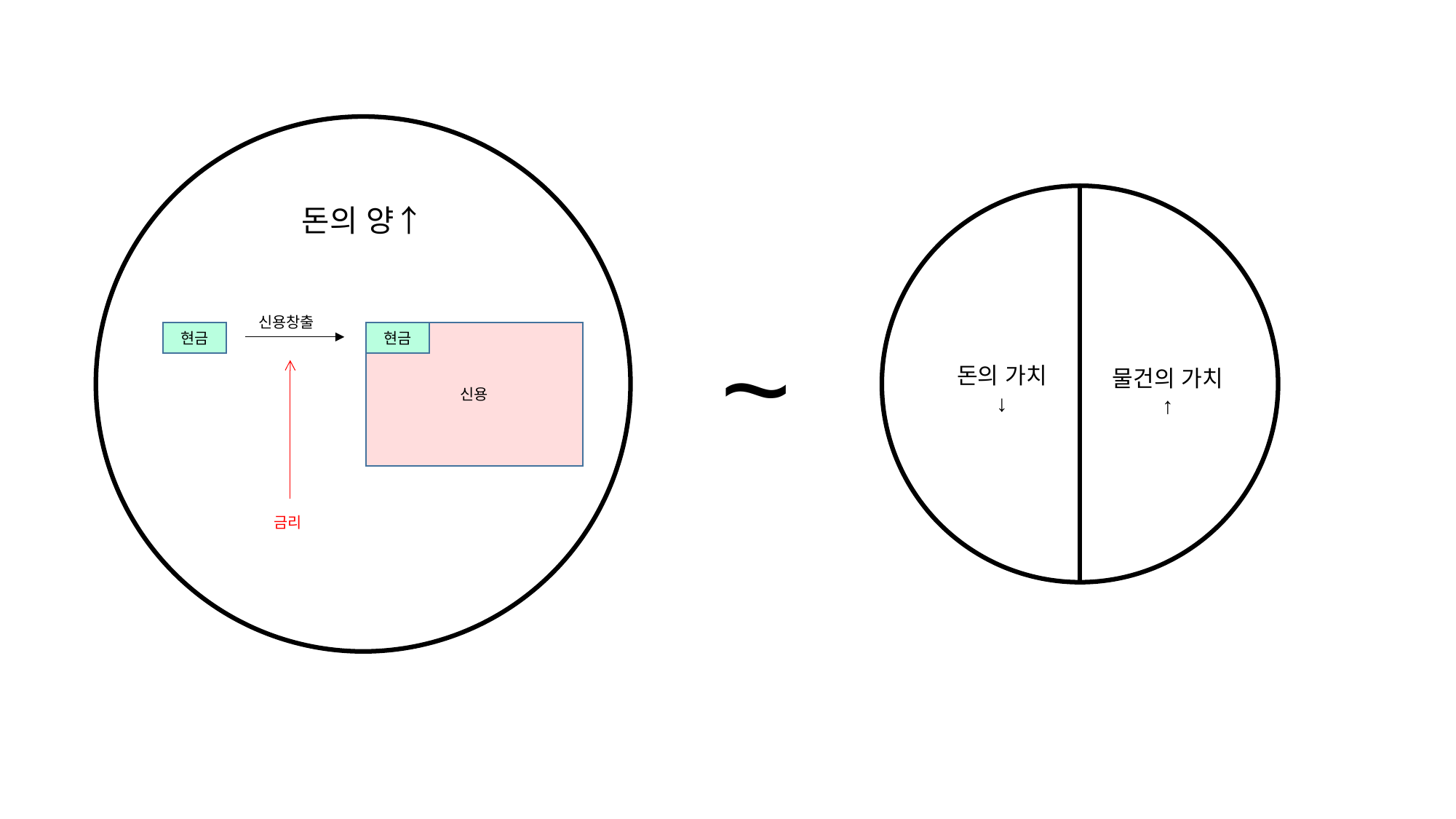

돈의 양↑

신용창출
신용
현금
현금
금리

돈의 가치
↓
물건의 가치
↑
~